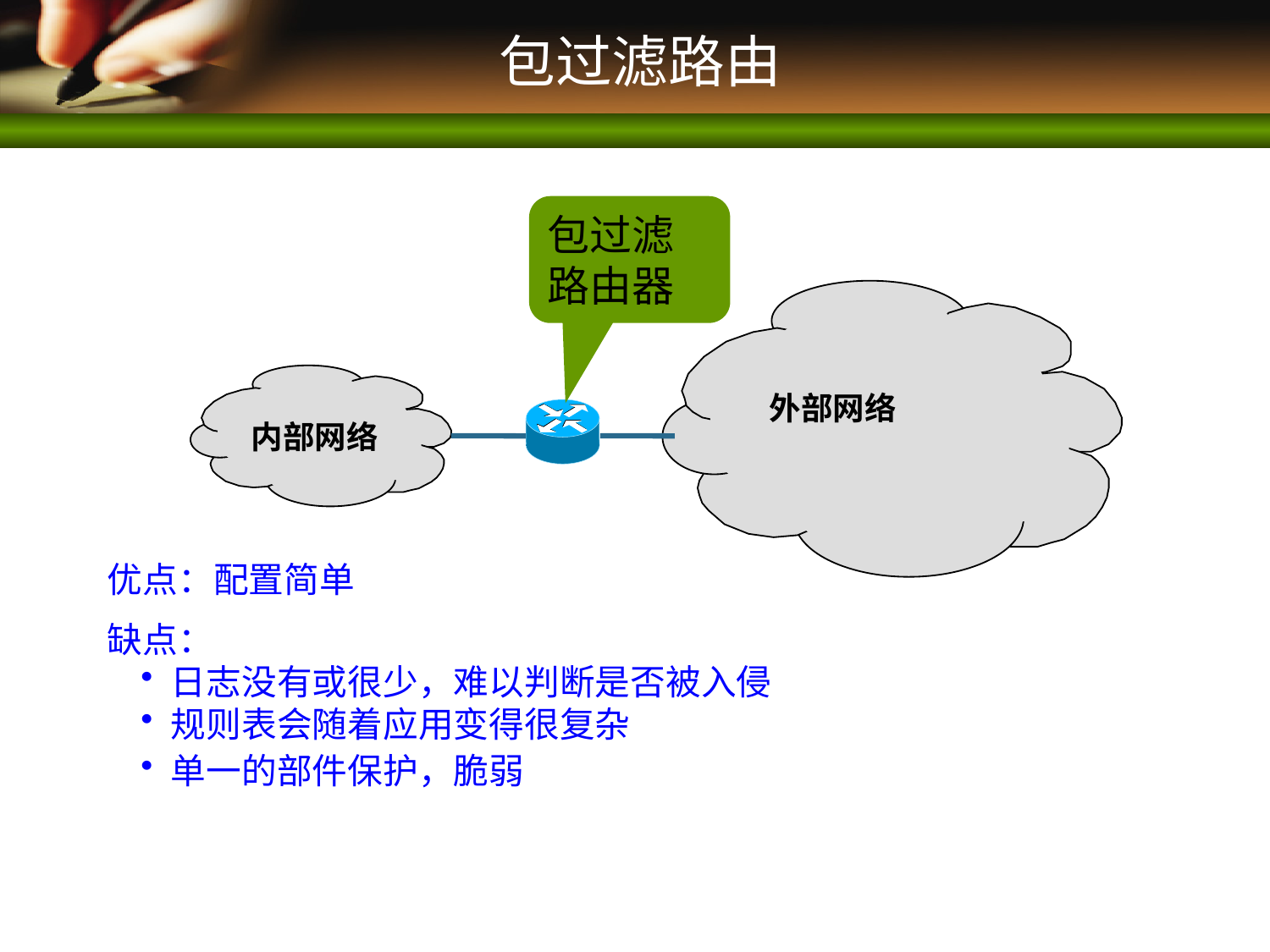

# 包过滤路由

包过滤路由器

外部网络

内部网络

优点：配置简单
缺点：
日志没有或很少，难以判断是否被入侵
规则表会随着应用变得很复杂
单一的部件保护，脆弱